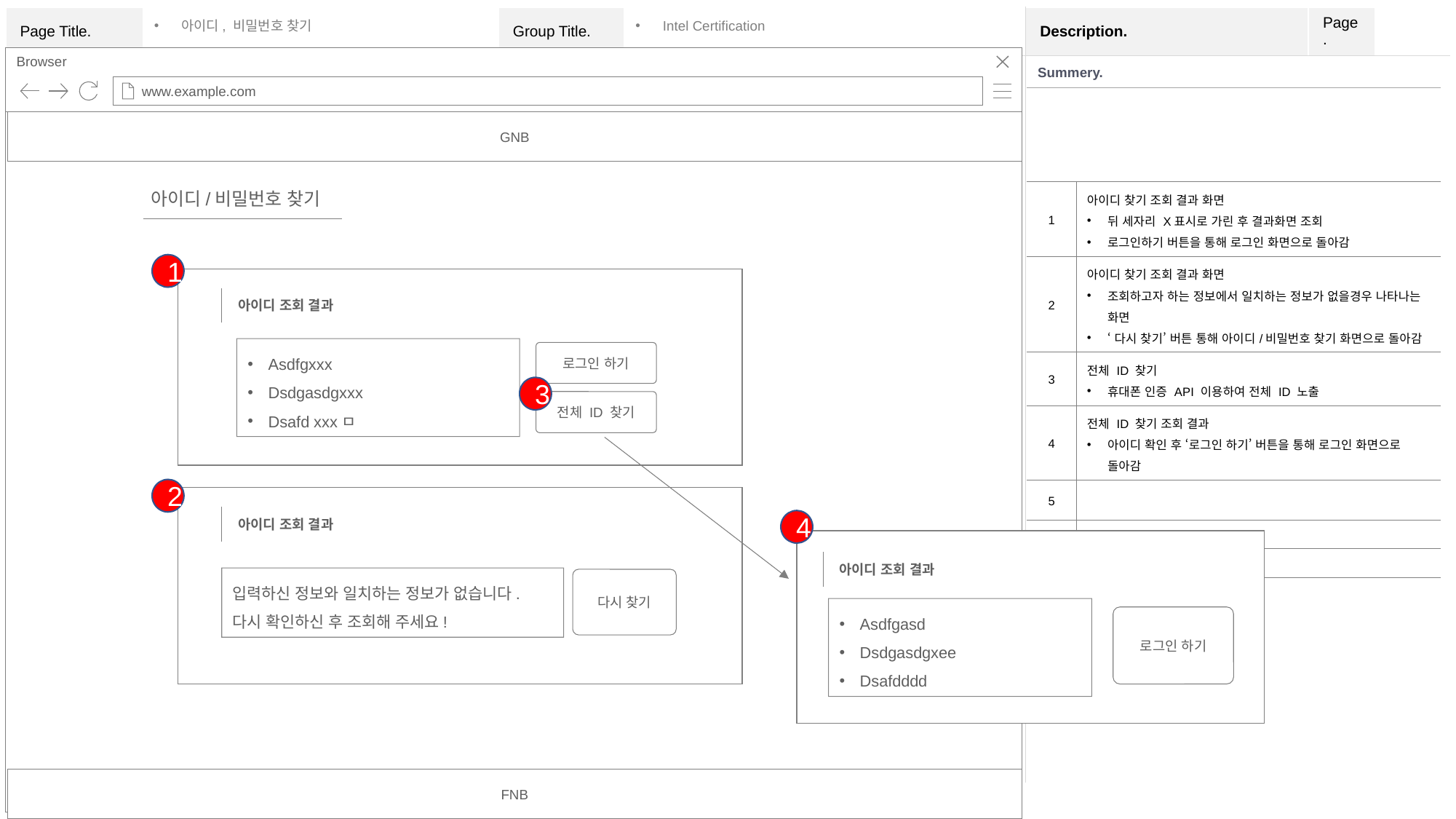

아이디, 비밀번호 찾기
Intel Certification
| Summery. |  |
| --- | --- |
|  |  |
| 1 | 아이디 찾기 조회 결과 화면 뒤 세자리 X표시로 가린 후 결과화면 조회 로그인하기 버튼을 통해 로그인 화면으로 돌아감 |
| 2 | 아이디 찾기 조회 결과 화면 조회하고자 하는 정보에서 일치하는 정보가 없을경우 나타나는 화면 ‘다시 찾기’ 버튼 통해 아이디/비밀번호 찾기 화면으로 돌아감 |
| 3 | 전체 ID 찾기 휴대폰 인증 API 이용하여 전체 ID 노출 |
| 4 | 전체 ID 찾기 조회 결과 아이디 확인 후 ‘로그인 하기’ 버튼을 통해 로그인 화면으로 돌아감 |
| 5 |  |
| 6 |  |
| 7 |  |
GNB
아이디/비밀번호 찾기
1

아이디 조회 결과
Asdfgxxx
Dsdgasdgxxx
Dsafd xxxㅁ
로그인 하기
전체 ID 찾기
3
2

아이디 조회 결과
4

아이디 조회 결과
입력하신 정보와 일치하는 정보가 없습니다. 다시 확인하신 후 조회해 주세요!
다시 찾기
Asdfgasd
Dsdgasdgxee
Dsafdddd
로그인 하기
FNB